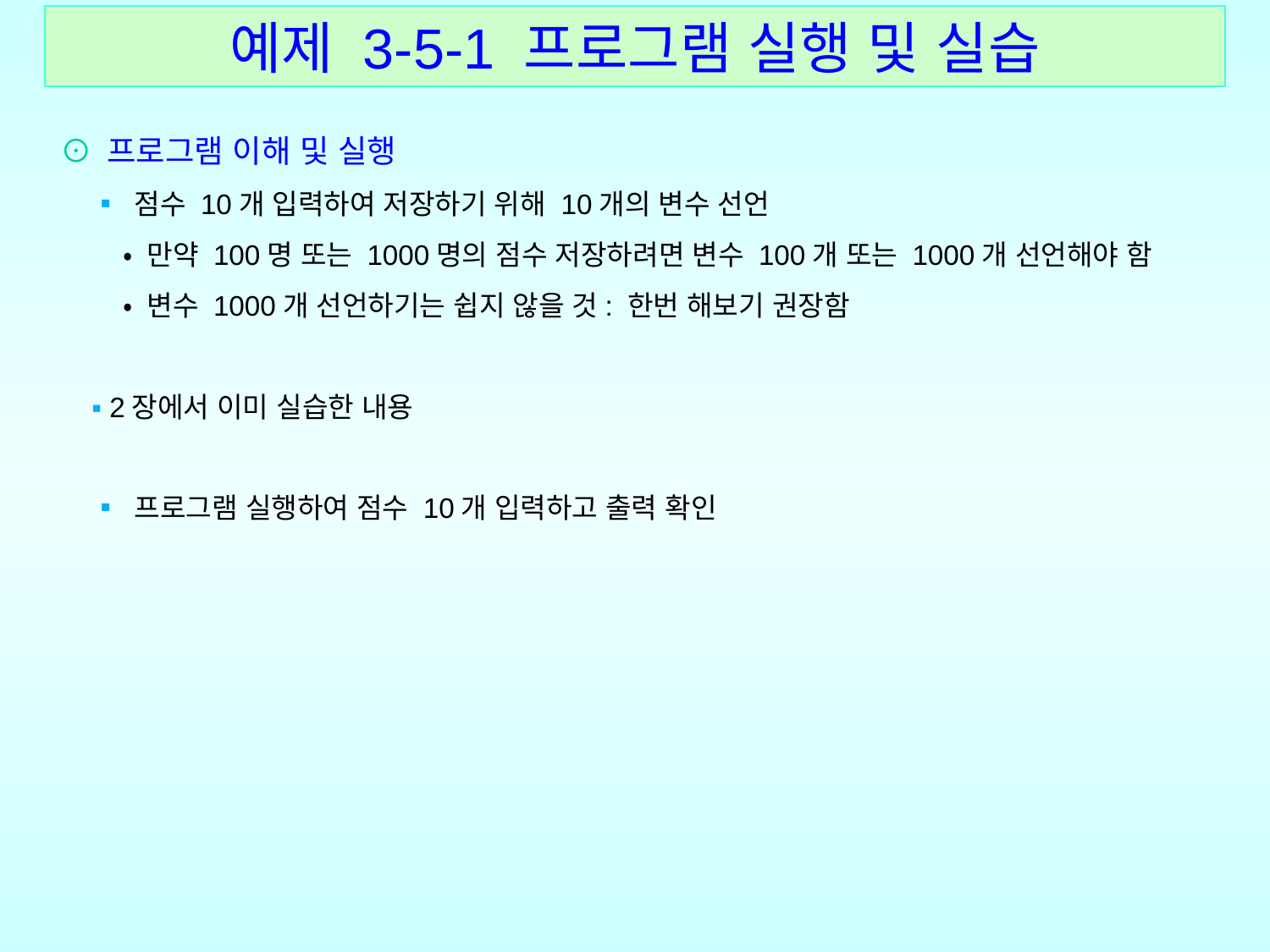

예제 3-5-1 프로그램 실행 및 실습
⊙ 프로그램 이해 및 실행
    ▪ 점수 10개 입력하여 저장하기 위해 10개의 변수 선언
        • 만약 100명 또는 1000명의 점수 저장하려면 변수 100개 또는 1000개 선언해야 함
        • 변수 1000개 선언하기는 쉽지 않을 것: 한번 해보기 권장함

    ▪ 2장에서 이미 실습한 내용

    ▪ 프로그램 실행하여 점수 10개 입력하고 출력 확인